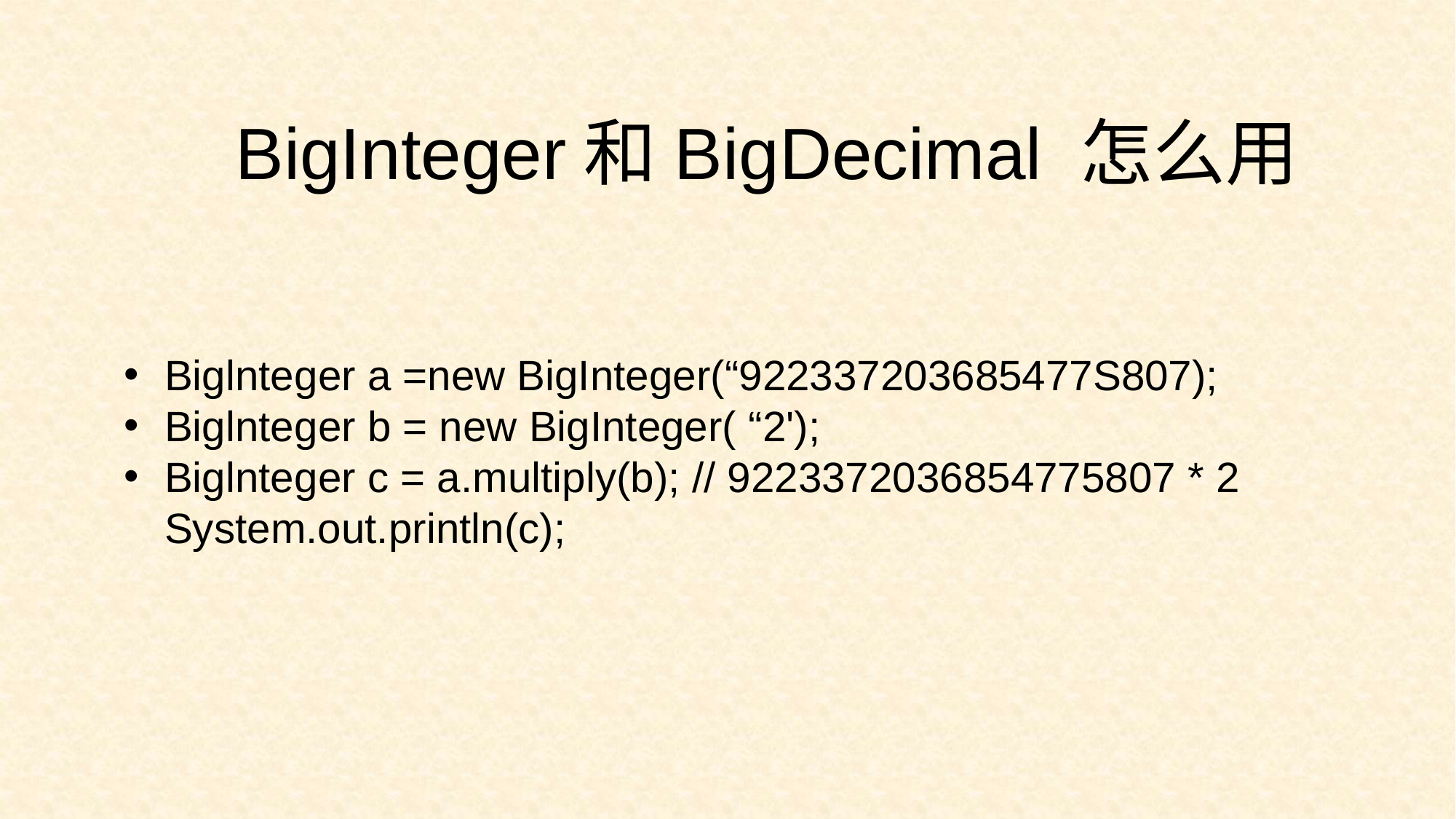

BigInteger和BigDecimal 怎么用

Biglnteger a =new BigInteger(“922337203685477S807);
Biglnteger b = new BigInteger( “2');
Biglnteger c = a.multiply(b); // 9223372036854775807 * 2 System.out.println(c);